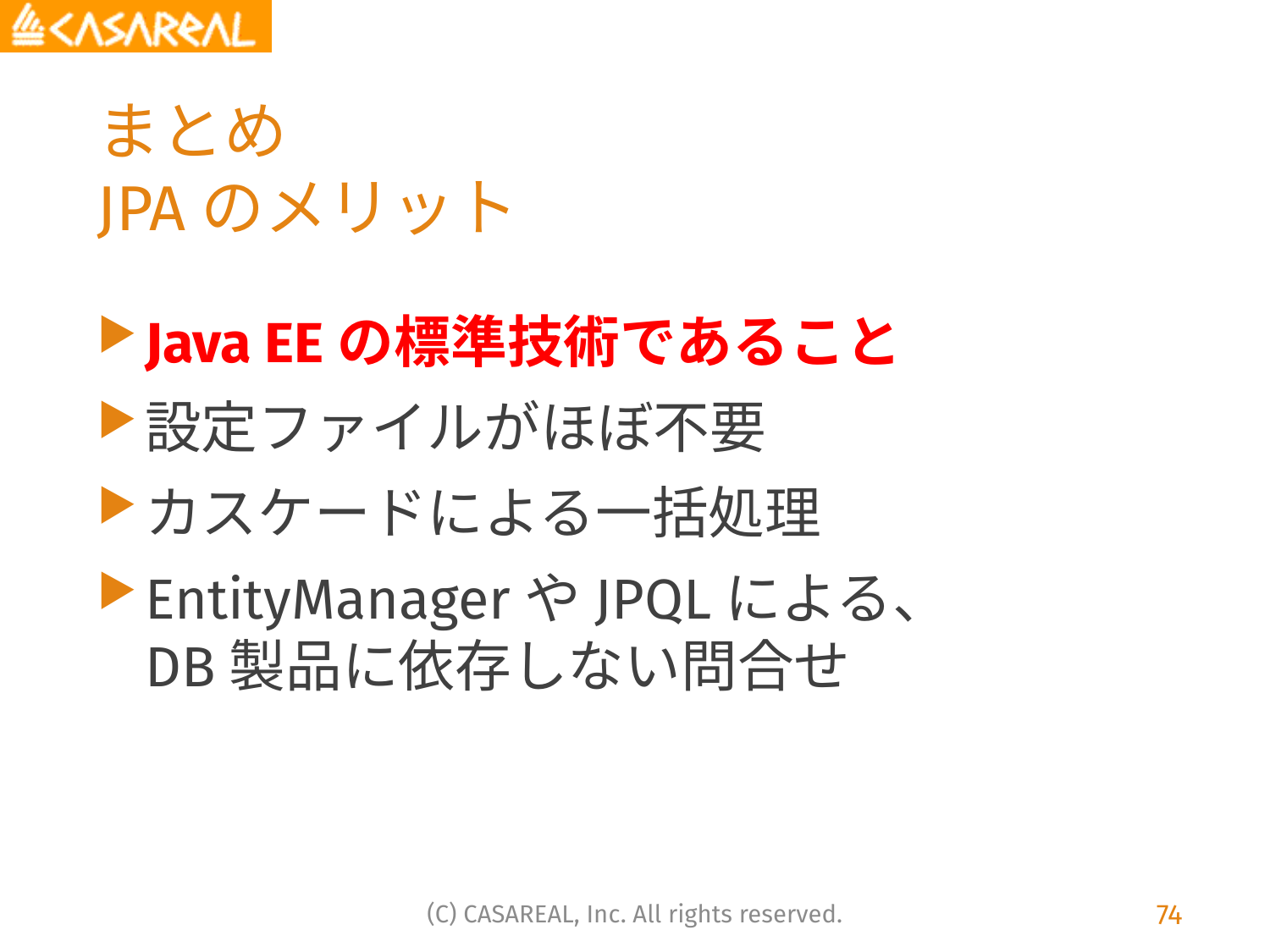

# まとめ JPAのメリット
Java EEの標準技術であること
設定ファイルがほぼ不要
カスケードによる一括処理
EntityManagerやJPQLによる、
DB製品に依存しない問合せ
(C) CASAREAL, Inc. All rights reserved.
74